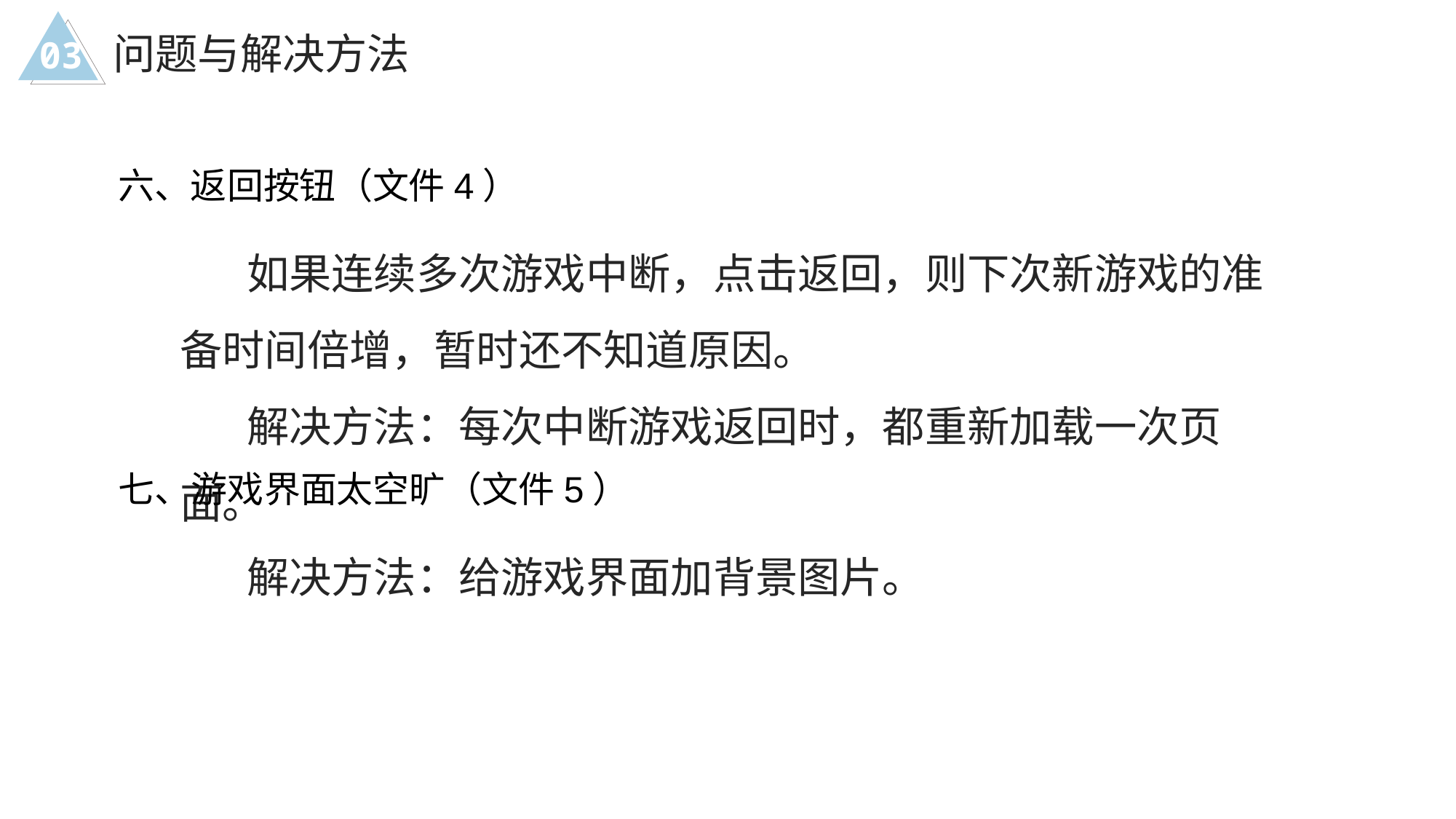

问题与解决方法
03
六、返回按钮（文件4）
      如果连续多次游戏中断，点击返回，则下次新游戏的准备时间倍增，暂时还不知道原因。
      解决方法：每次中断游戏返回时，都重新加载一次页面。
七、游戏界面太空旷（文件5）
      解决方法：给游戏界面加背景图片。